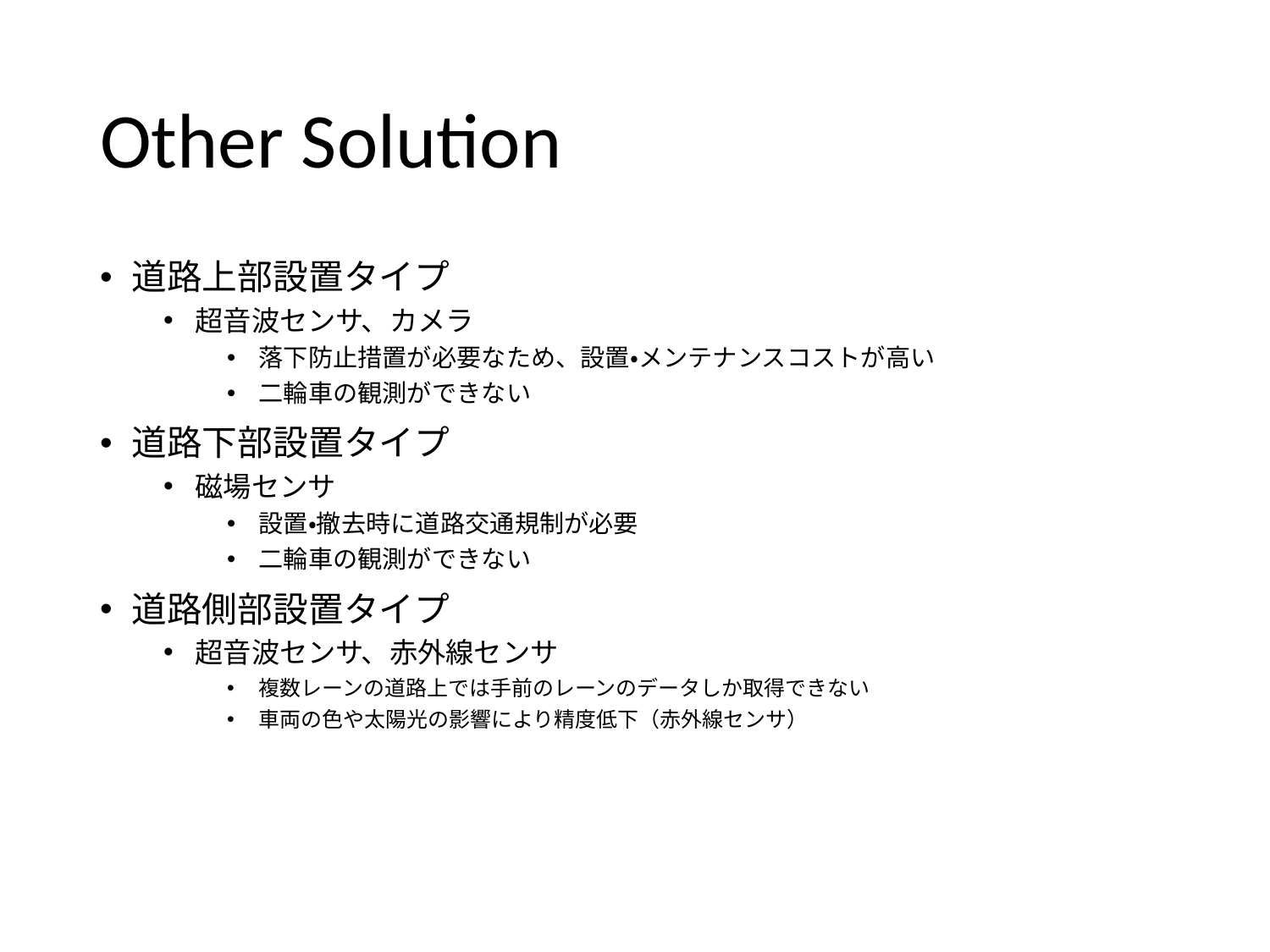

# Other Solution
道路上部設置タイプ
超音波センサ、カメラ
落下防止措置が必要なため、設置・メンテナンスコストが高い
二輪車の観測ができない
道路下部設置タイプ
磁場センサ
設置・撤去時に道路交通規制が必要
二輪車の観測ができない
道路側部設置タイプ
超音波センサ、赤外線センサ
複数レーンの道路上では手前のレーンのデータしか取得できない
車両の色や太陽光の影響により精度低下（赤外線センサ）